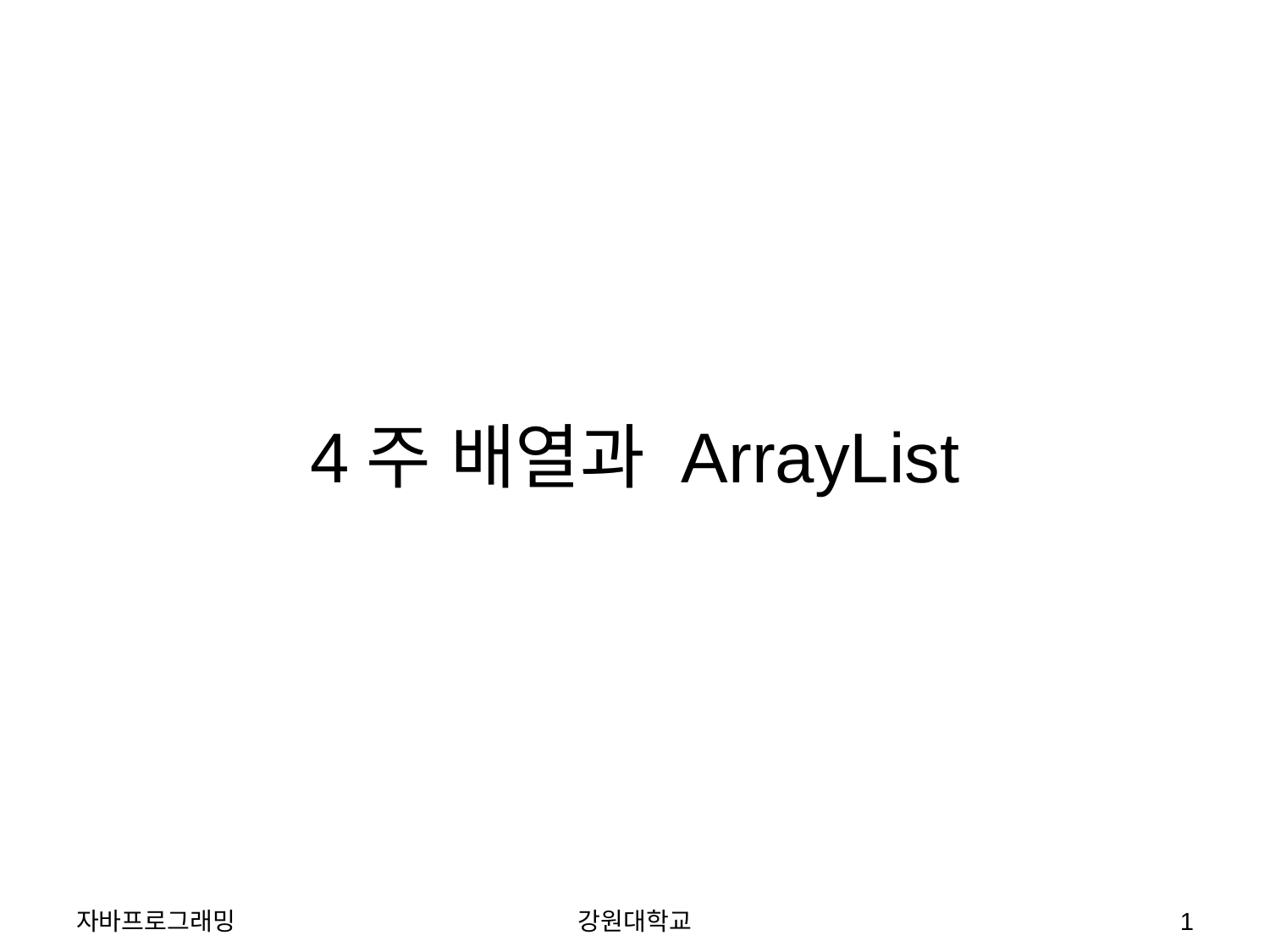

# 4주 배열과 ArrayList
자바프로그래밍
강원대학교
1